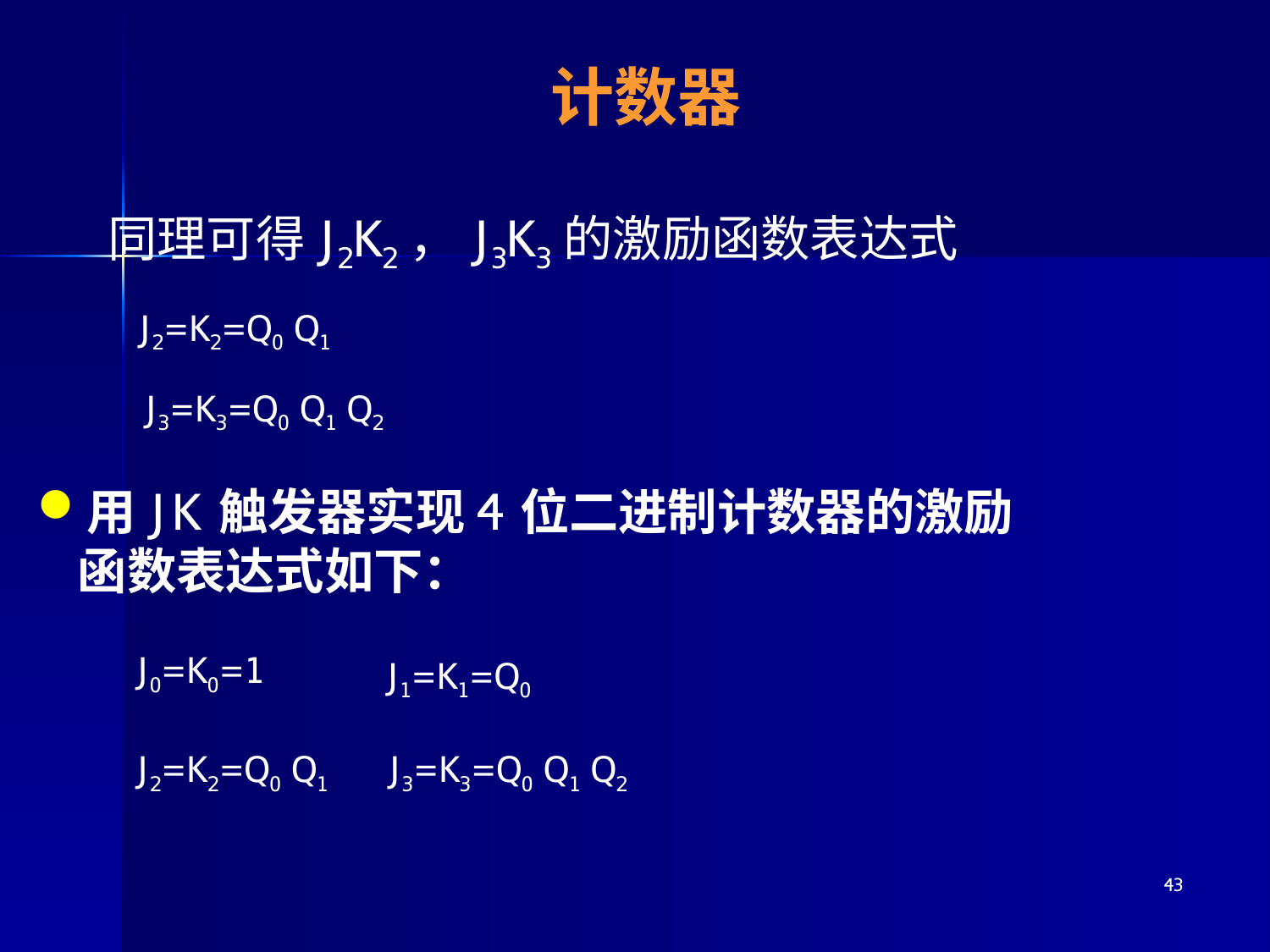

# 计数器
同理可得J2K2，J3K3的激励函数表达式
J2=K2=Q0 Q1
J3=K3=Q0 Q1 Q2
用JK触发器实现4位二进制计数器的激励函数表达式如下：
J0=K0=1
J1=K1=Q0
J2=K2=Q0 Q1
J3=K3=Q0 Q1 Q2
43